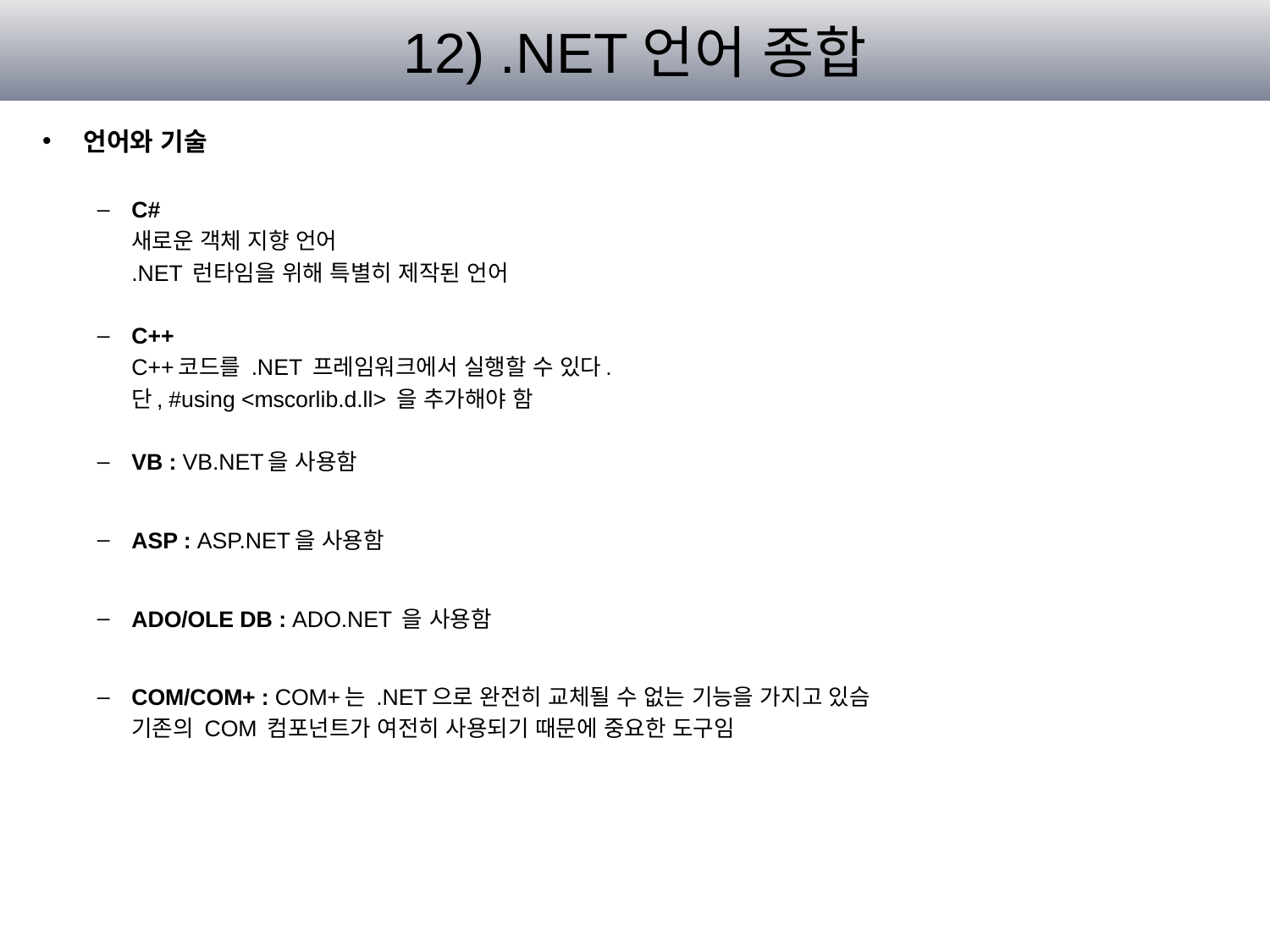

# 12) .NET언어 종합
언어와 기술

C#
	새로운 객체 지향 언어
	.NET 런타임을 위해 특별히 제작된 언어

C++
	C++코드를 .NET 프레임워크에서 실행할 수 있다.
	단, #using <mscorlib.d.ll> 을 추가해야 함

VB : VB.NET을 사용함

ASP : ASP.NET을 사용함

ADO/OLE DB : ADO.NET 을 사용함

COM/COM+ : COM+는 .NET으로 완전히 교체될 수 없는 기능을 가지고 있슴
	기존의 COM 컴포넌트가 여전히 사용되기 때문에 중요한 도구임